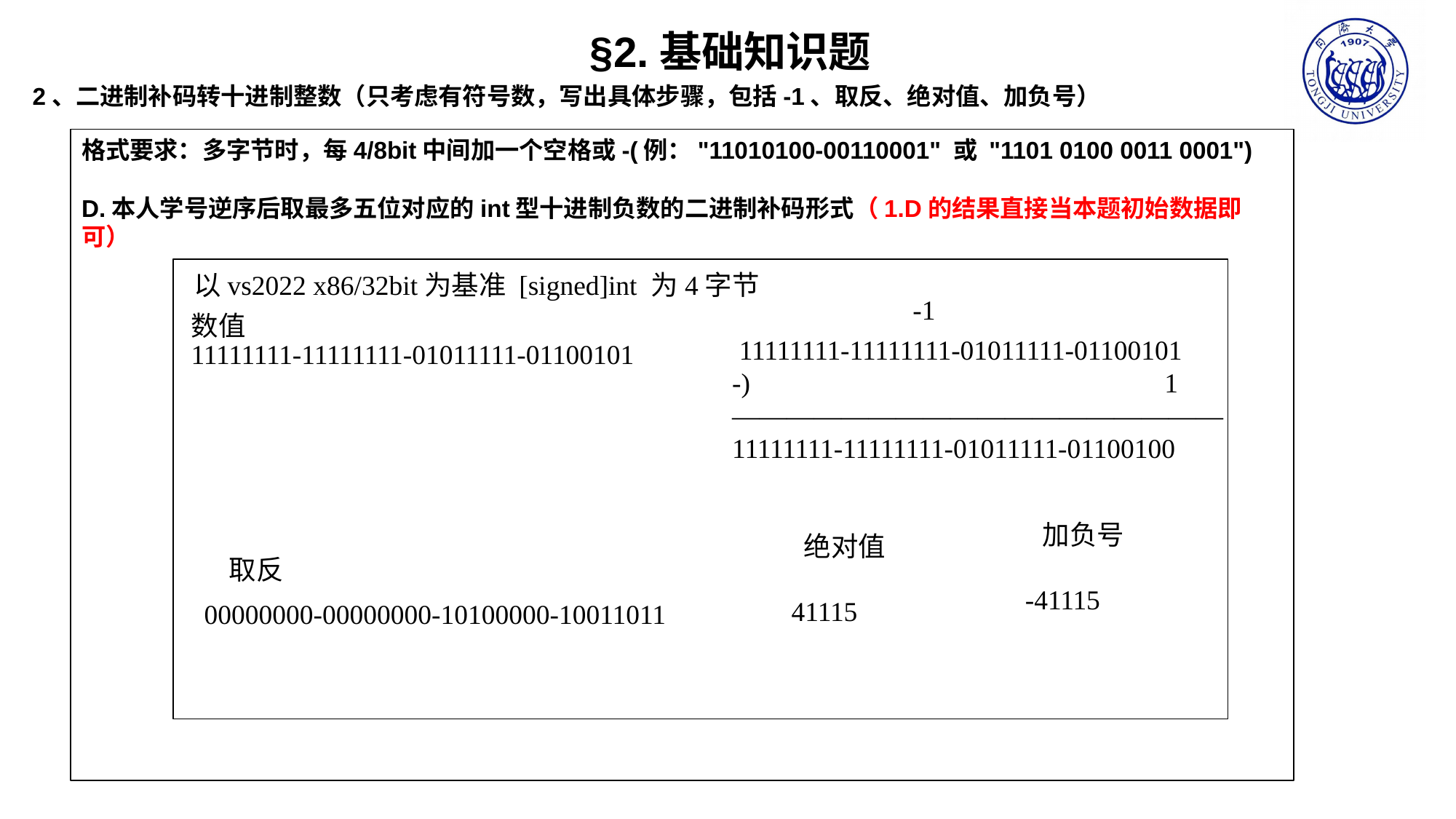

§2.基础知识题
2、二进制补码转十进制整数（只考虑有符号数，写出具体步骤，包括-1、取反、绝对值、加负号）
格式要求：多字节时，每4/8bit中间加一个空格或-(例："11010100-00110001" 或 "1101 0100 0011 0001")

D.本人学号逆序后取最多五位对应的int型十进制负数的二进制补码形式（1.D的结果直接当本题初始数据即可）

以vs2022 x86/32bit为基准 [signed]int 为4字节
-1
数值
 11111111-11111111-01011111-01100101
-)                                                            1
——————————————————
11111111-11111111-01011111-01100100

11111111-11111111-01011111-01100101
加负号
绝对值
取反
-41115
41115
00000000-00000000-10100000-10011011